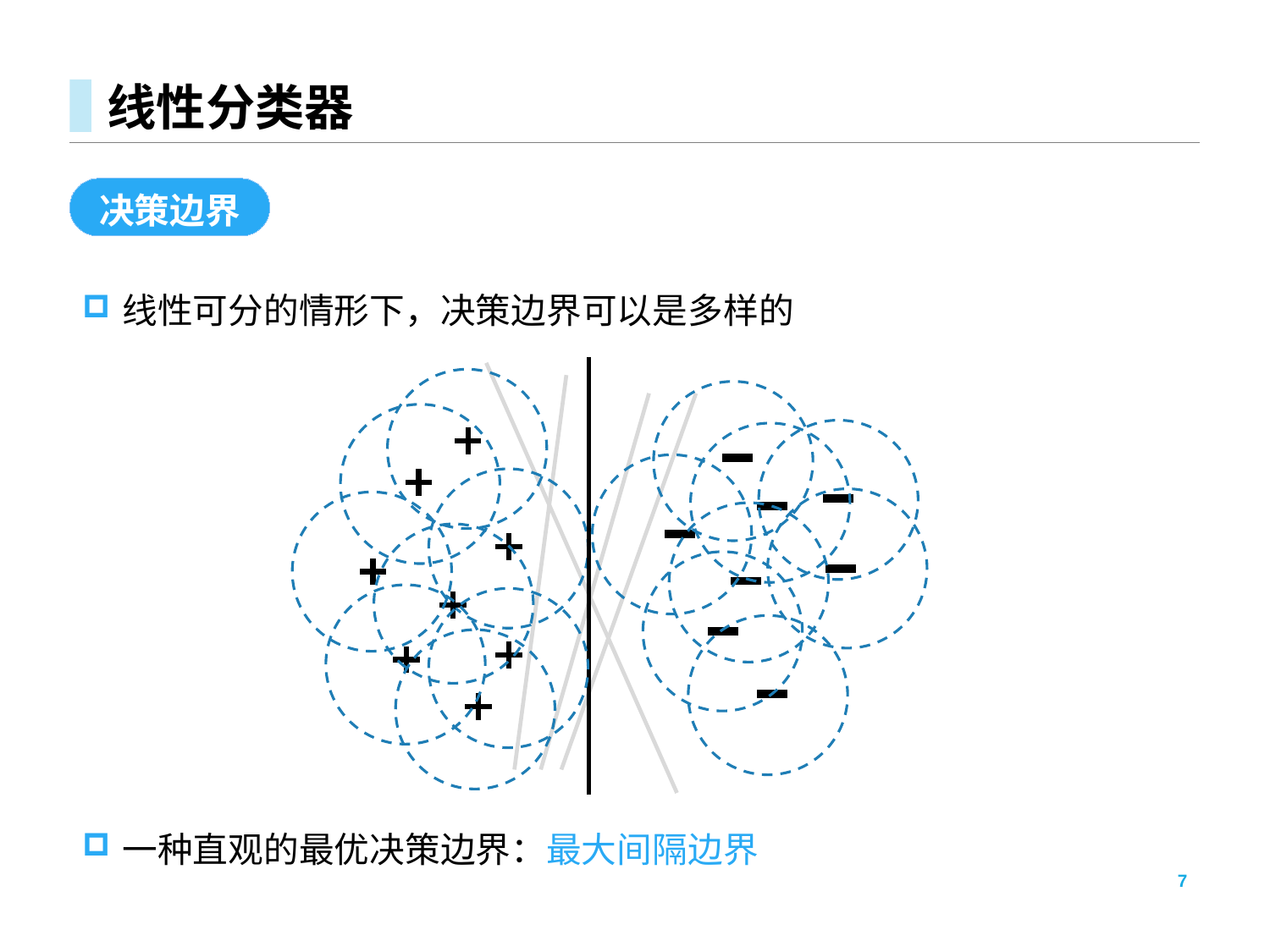

# 线性分类器
决策边界
线性可分的情形下，决策边界可以是多样的

一种直观的最优决策边界：最大间隔边界
7